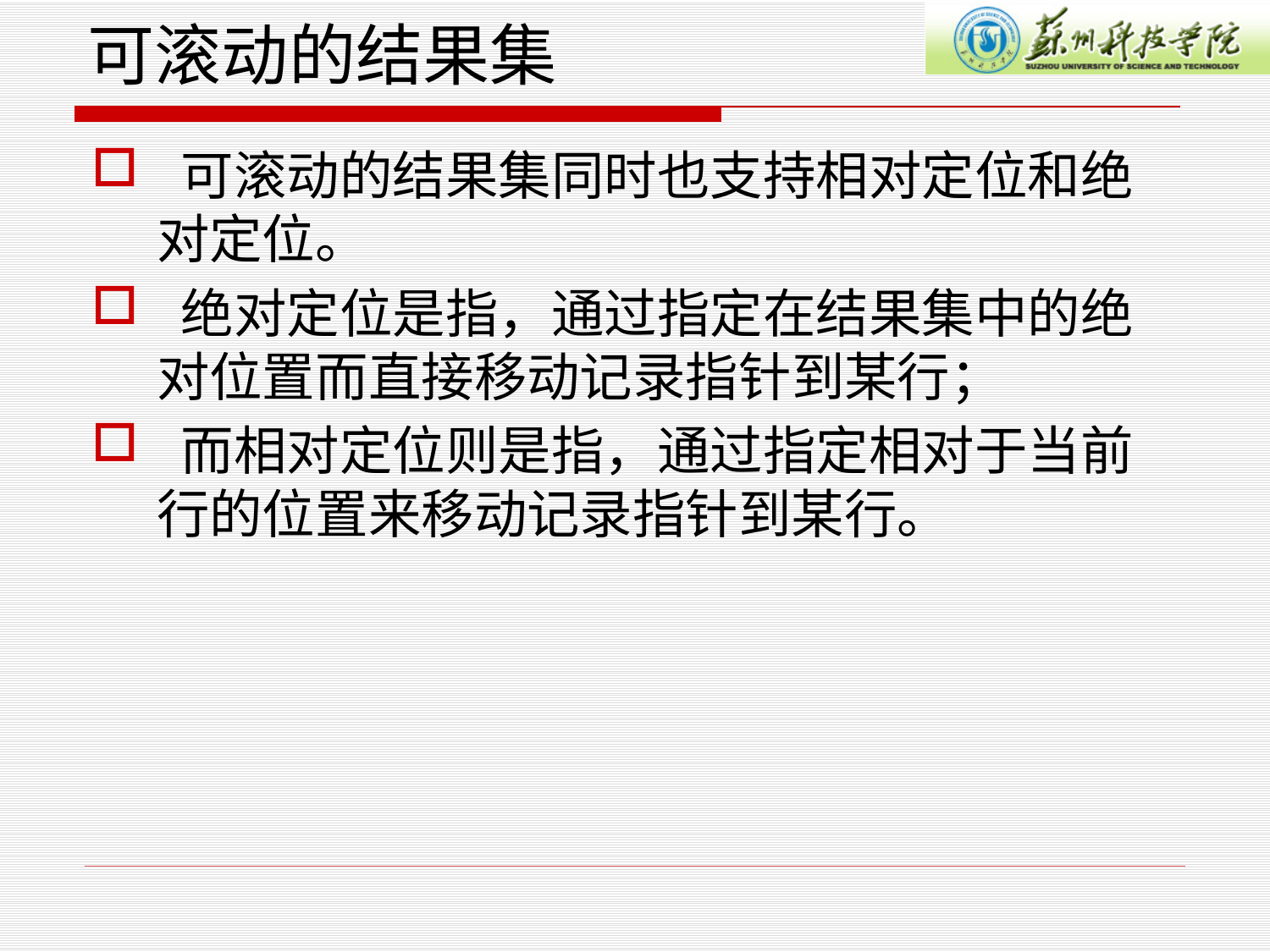

# 可滚动的结果集
 可滚动的结果集同时也支持相对定位和绝对定位。
 绝对定位是指，通过指定在结果集中的绝对位置而直接移动记录指针到某行；
 而相对定位则是指，通过指定相对于当前行的位置来移动记录指针到某行。